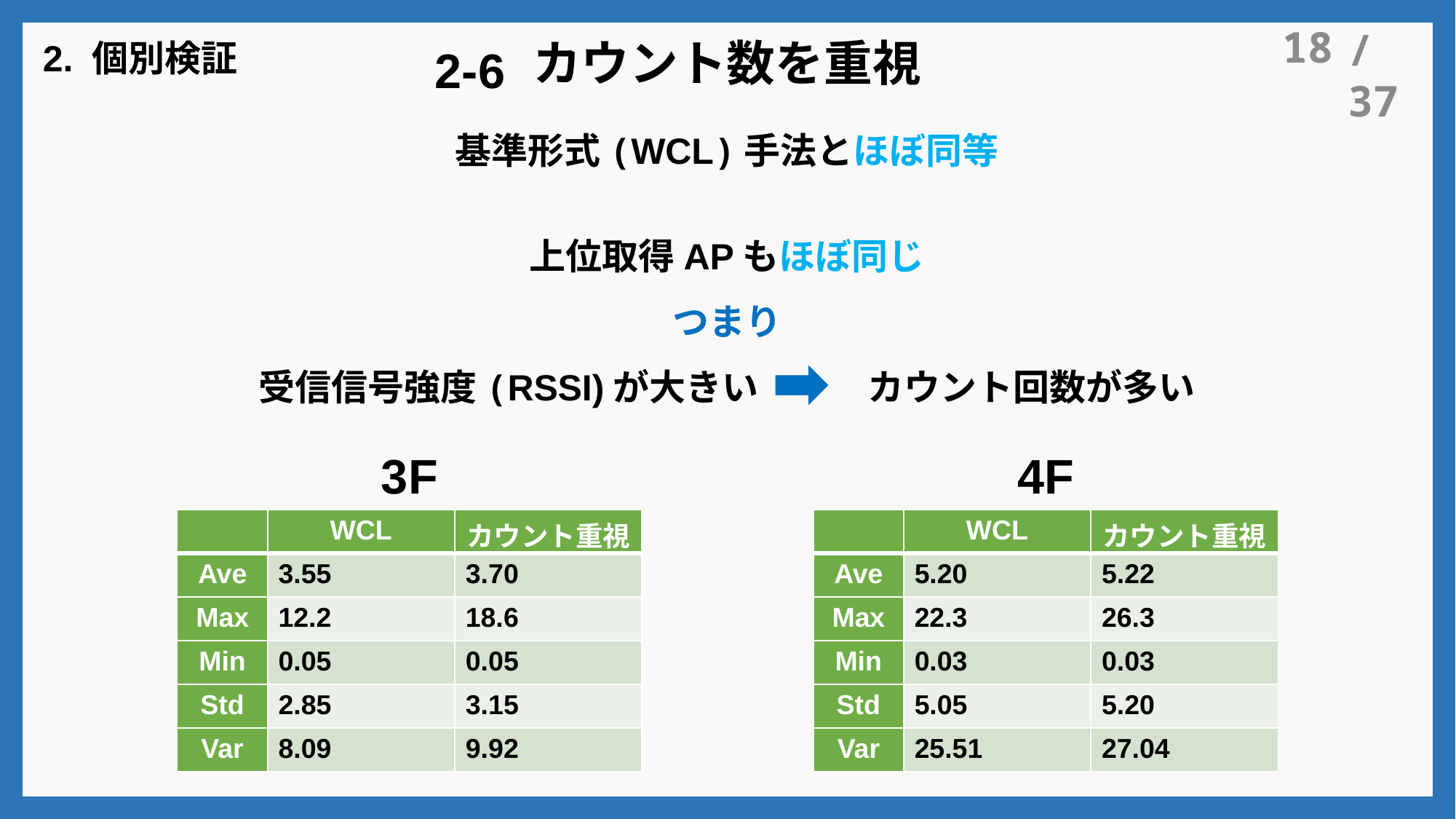

18
カウント数を重視
2-6
2. 個別検証
基準形式(WCL)手法とほぼ同等

上位取得APもほぼ同じ
つまり
受信信号強度(RSSI)が大きい　　　カウント回数が多い

3F
4F
|  | WCL | カウント重視 |
| --- | --- | --- |
| Ave | 3.55 | 3.70 |
| Max | 12.2 | 18.6 |
| Min | 0.05 | 0.05 |
| Std | 2.85 | 3.15 |
| Var | 8.09 | 9.92 |
|  | WCL | カウント重視 |
| --- | --- | --- |
| Ave | 5.20 | 5.22 |
| Max | 22.3 | 26.3 |
| Min | 0.03 | 0.03 |
| Std | 5.05 | 5.20 |
| Var | 25.51 | 27.04 |